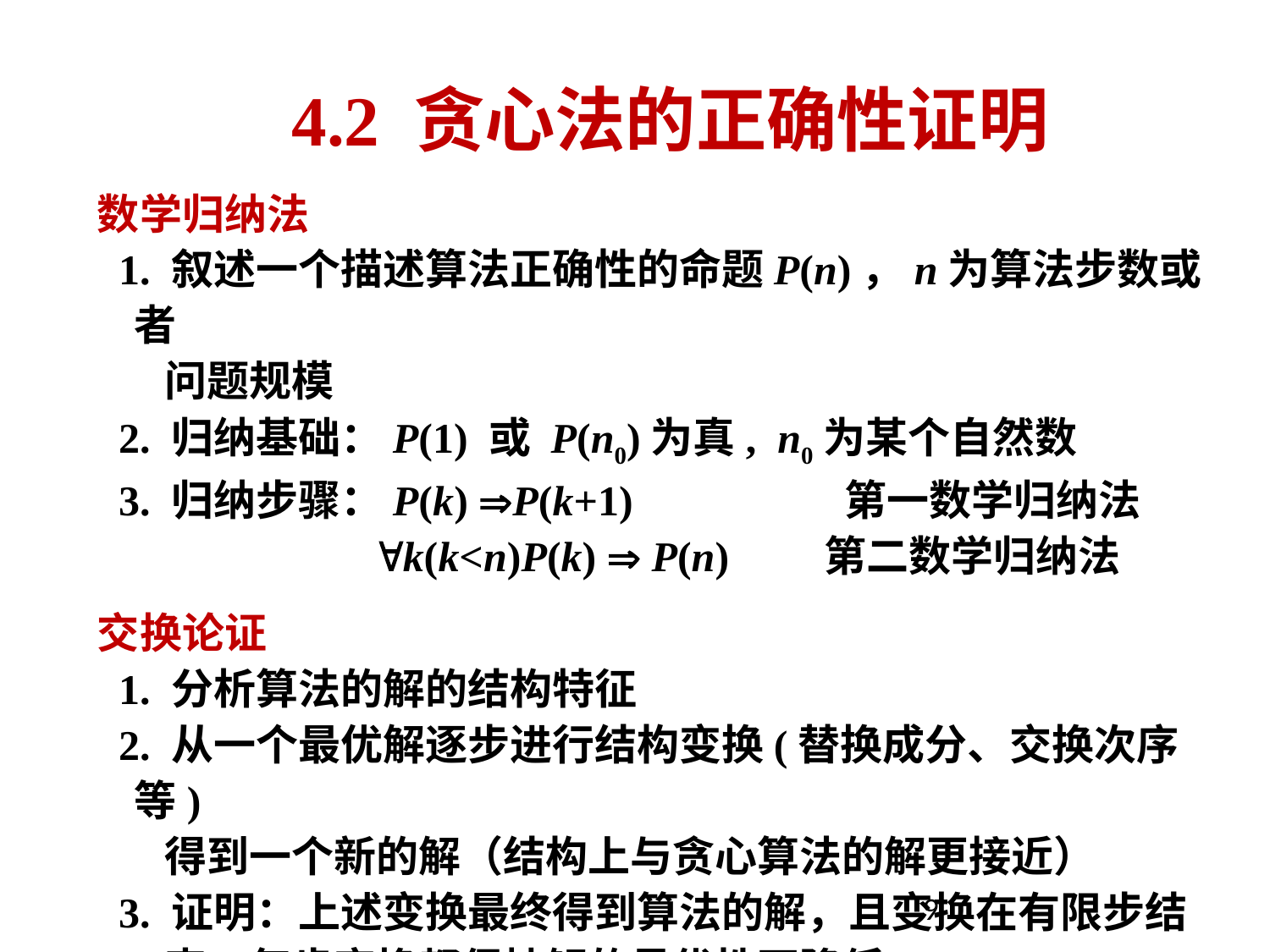

# 4.2 贪心法的正确性证明
数学归纳法
  1. 叙述一个描述算法正确性的命题P(n)，n为算法步数或者
      问题规模
  2. 归纳基础：P(1) 或 P(n0)为真,  n0为某个自然数
  3. 归纳步骤：P(k) ⇒P(k+1)                   第一数学归纳法
                          ∀k(k<n)P(k) ⇒ P(n)        第二数学归纳法
交换论证
  1. 分析算法的解的结构特征
  2. 从一个最优解逐步进行结构变换(替换成分、交换次序等)
      得到一个新的解（结构上与贪心算法的解更接近）
  3. 证明：上述变换最终得到算法的解，且变换在有限步结
      束，每步变换都保持解的最优性不降低.

9